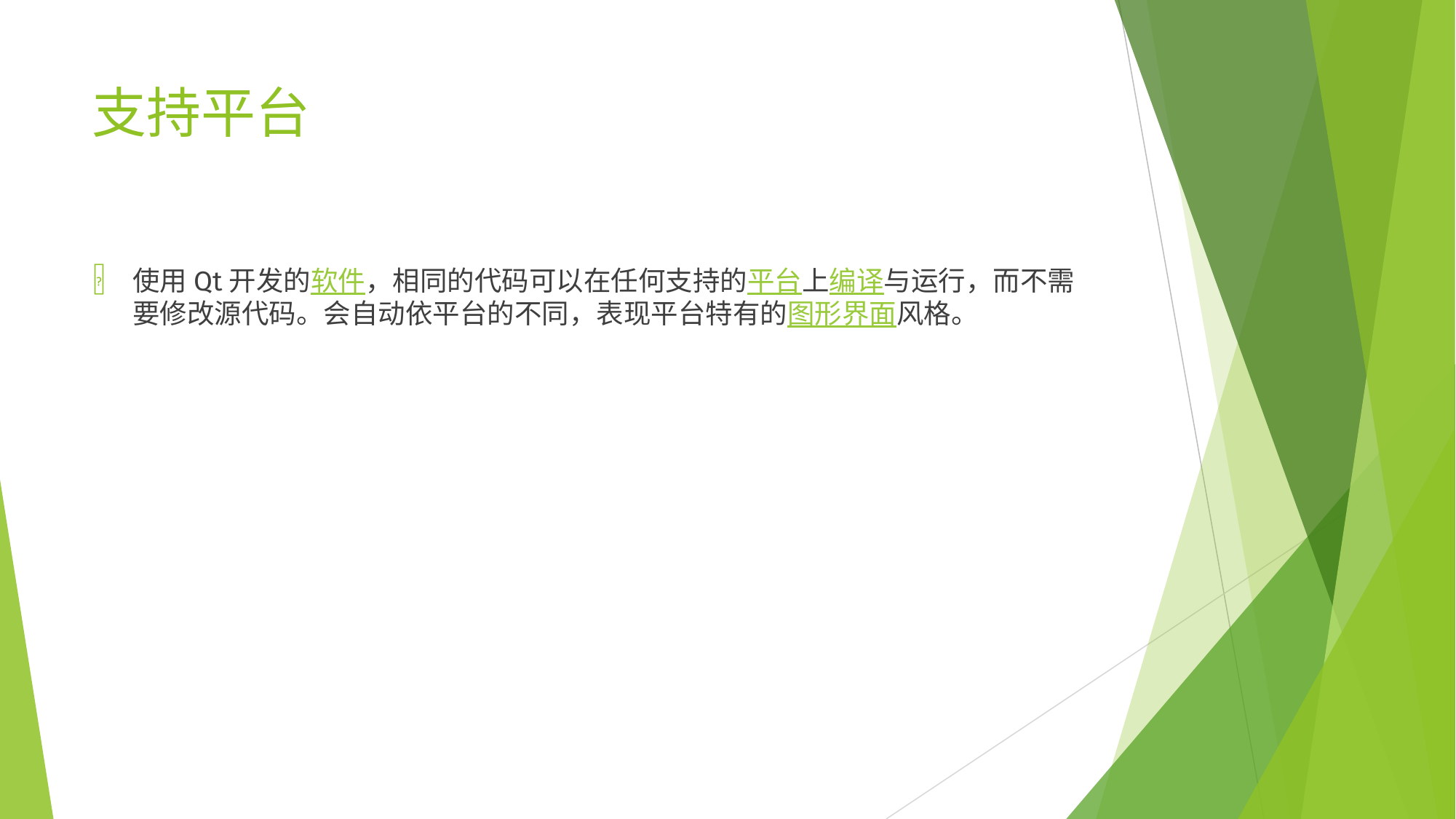

# 支持平台
使用Qt开发的软件，相同的代码可以在任何支持的平台上编译与运行，而不需要修改源代码。会自动依平台的不同，表现平台特有的图形界面风格。